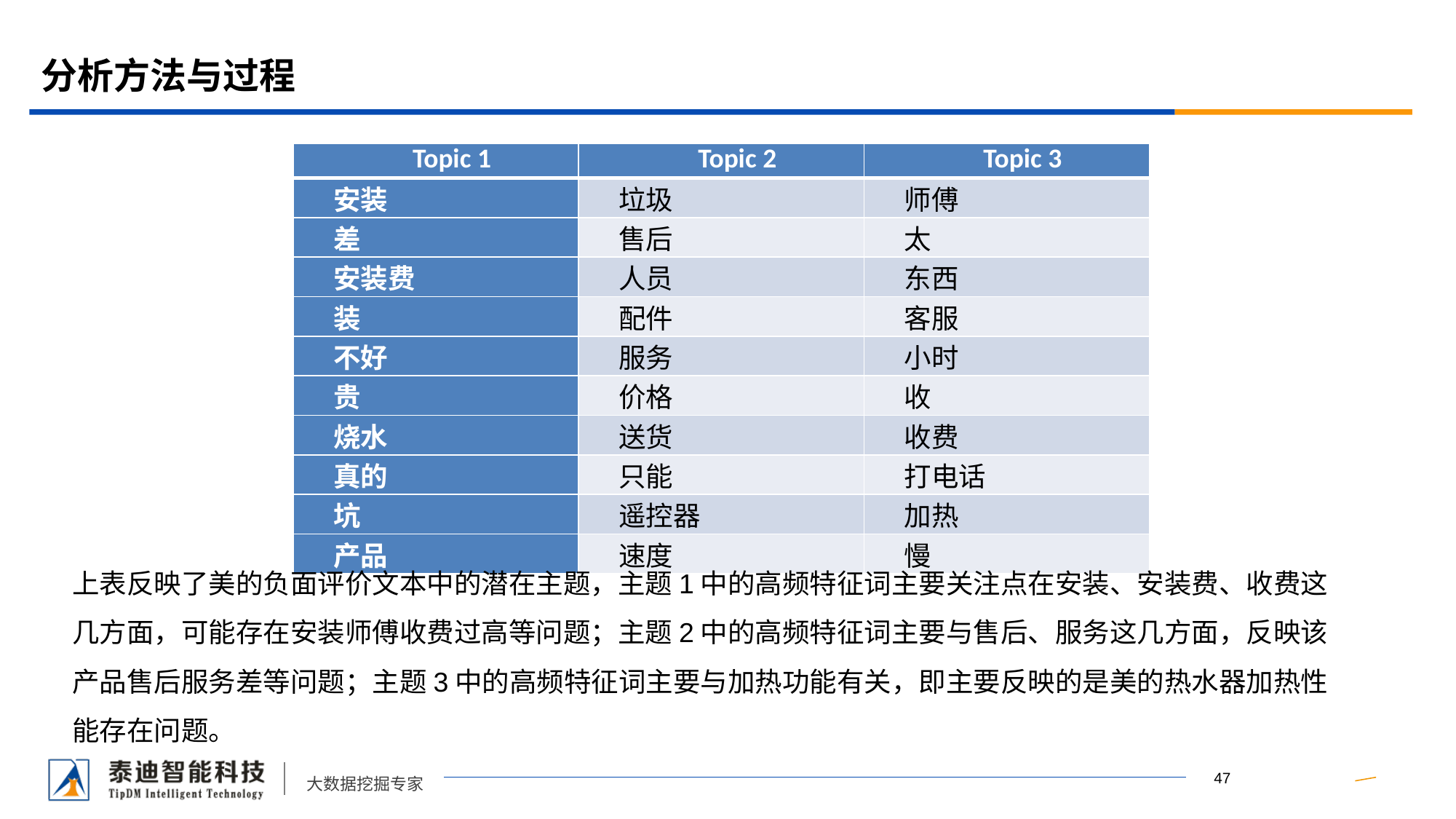

# 分析方法与过程
| Topic 1 | Topic 2 | Topic 3 |
| --- | --- | --- |
| 安装 | 垃圾 | 师傅 |
| 差 | 售后 | 太 |
| 安装费 | 人员 | 东西 |
| 装 | 配件 | 客服 |
| 不好 | 服务 | 小时 |
| 贵 | 价格 | 收 |
| 烧水 | 送货 | 收费 |
| 真的 | 只能 | 打电话 |
| 坑 | 遥控器 | 加热 |
| 产品 | 速度 | 慢 |
上表反映了美的负面评价文本中的潜在主题，主题1中的高频特征词主要关注点在安装、安装费、收费这几方面，可能存在安装师傅收费过高等问题；主题2中的高频特征词主要与售后、服务这几方面，反映该产品售后服务差等问题；主题3中的高频特征词主要与加热功能有关，即主要反映的是美的热水器加热性能存在问题。